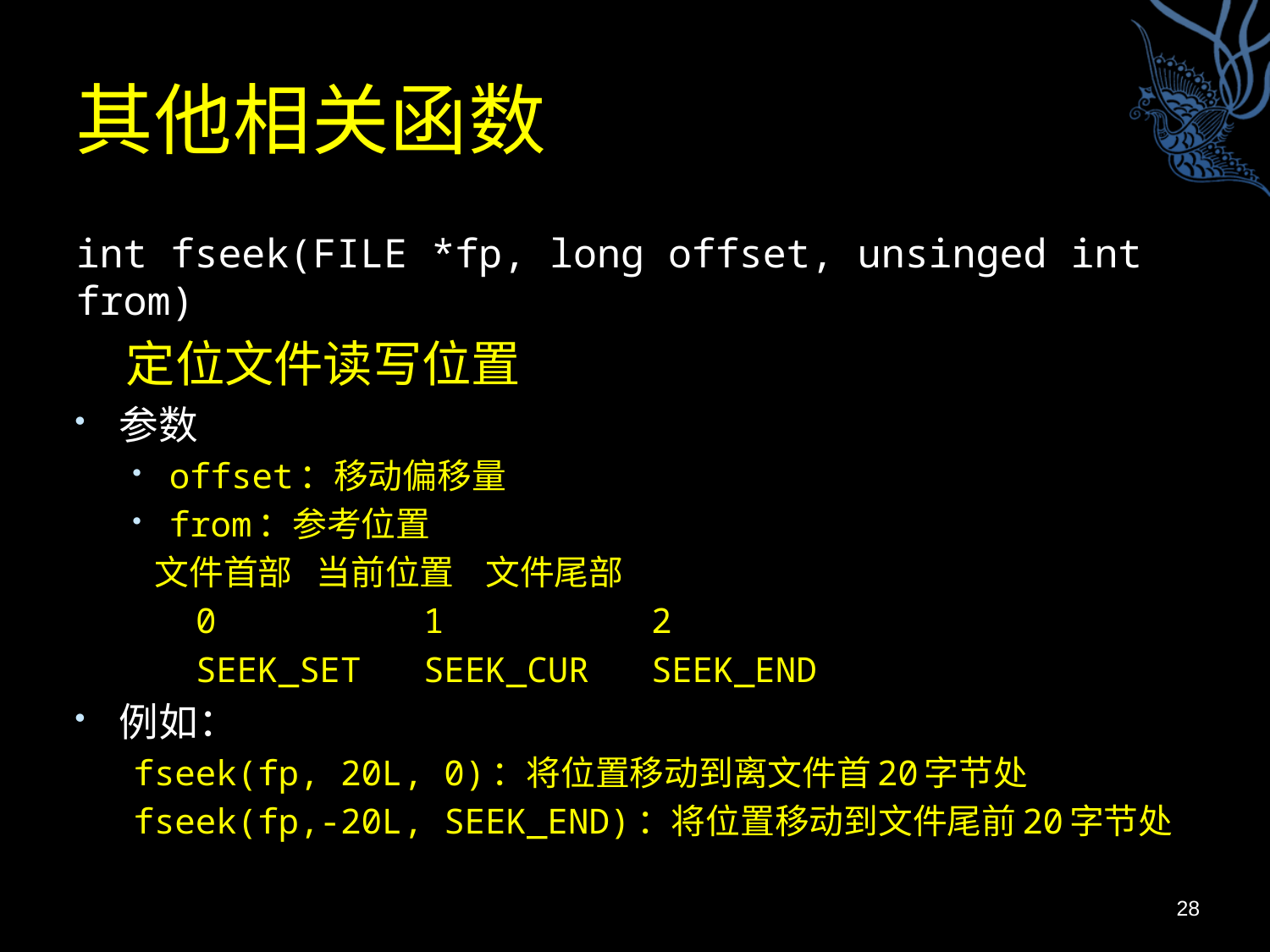

# 其他相关函数
int fseek(FILE *fp, long offset, unsinged int from)
定位文件读写位置
参数
offset：移动偏移量
from：参考位置
  文件首部   当前位置    文件尾部
   0          1          2
   SEEK_SET   SEEK_CUR   SEEK_END
例如：
fseek(fp, 20L, 0)：将位置移动到离文件首20字节处
fseek(fp,-20L, SEEK_END)：将位置移动到文件尾前20字节处
28